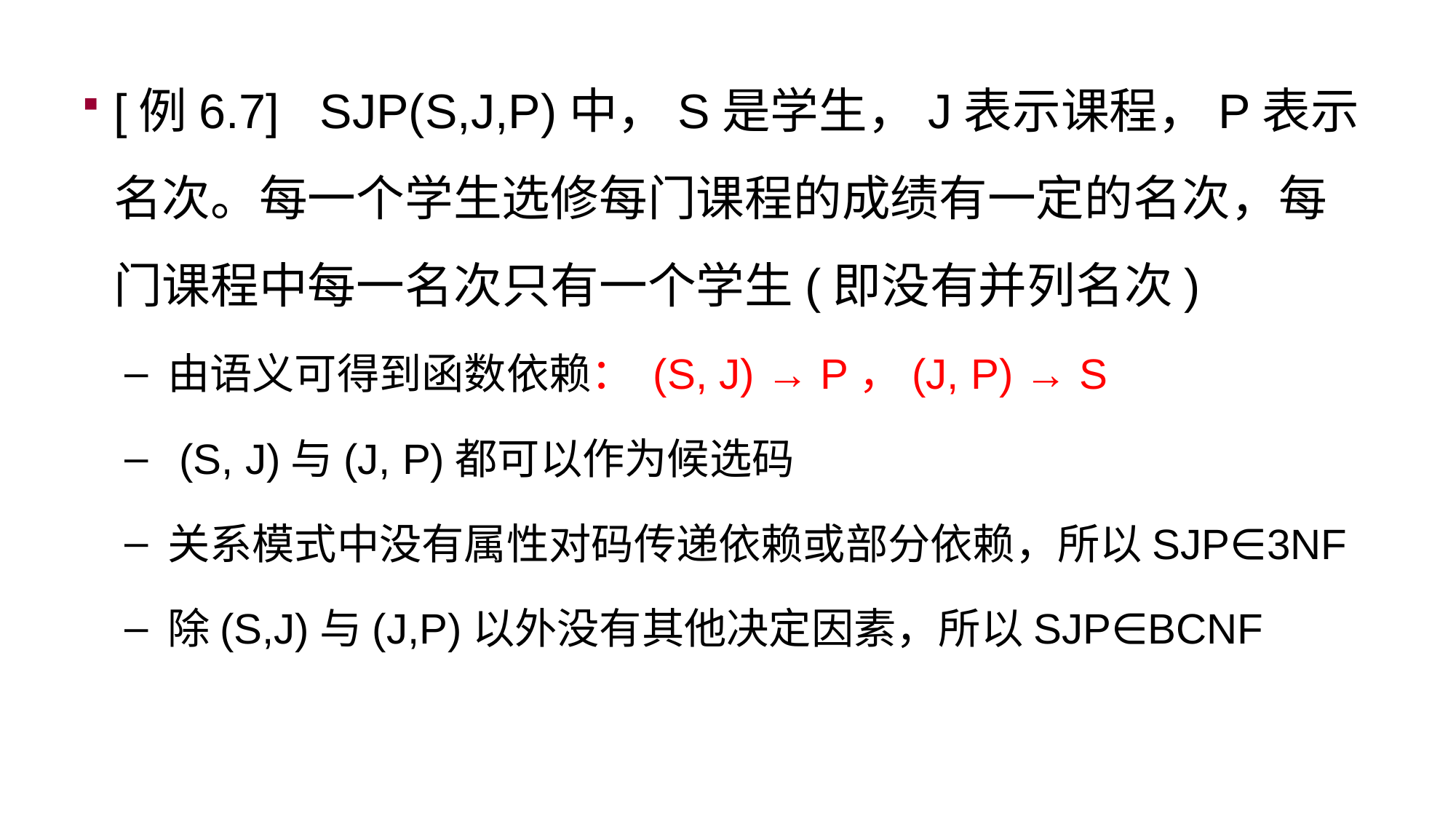

[例6.7]   SJP(S,J,P)中，S是学生，J表示课程，P表示名次。每一个学生选修每门课程的成绩有一定的名次，每门课程中每一名次只有一个学生(即没有并列名次)
由语义可得到函数依赖： (S, J) → P，(J, P) → S
 (S, J)与(J, P)都可以作为候选码
关系模式中没有属性对码传递依赖或部分依赖，所以SJP∈3NF
除(S,J)与(J,P)以外没有其他决定因素，所以SJP∈BCNF
36